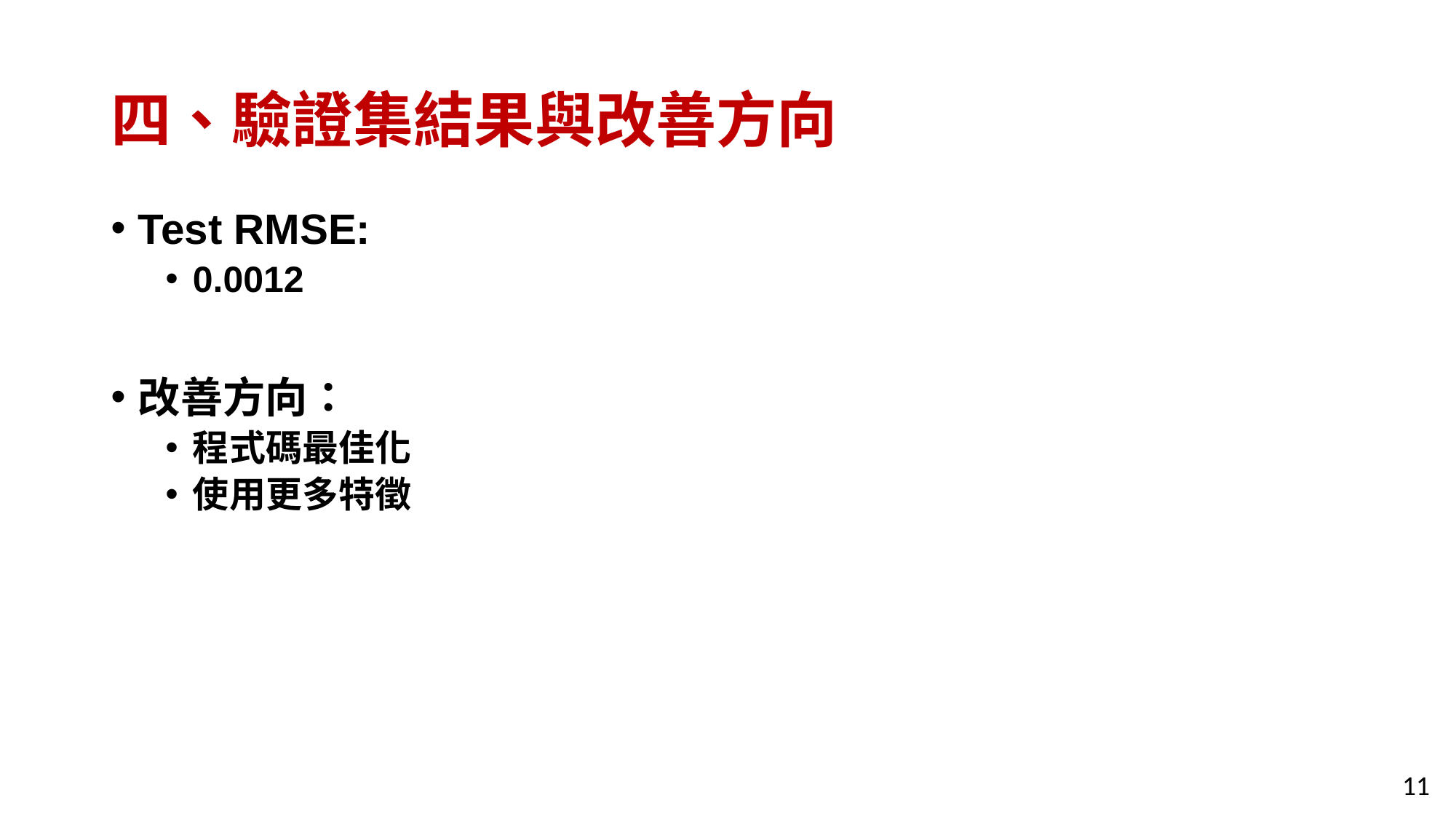

# 四、驗證集結果與改善方向
Test RMSE:
0.0012

改善方向：
程式碼最佳化
使用更多特徵